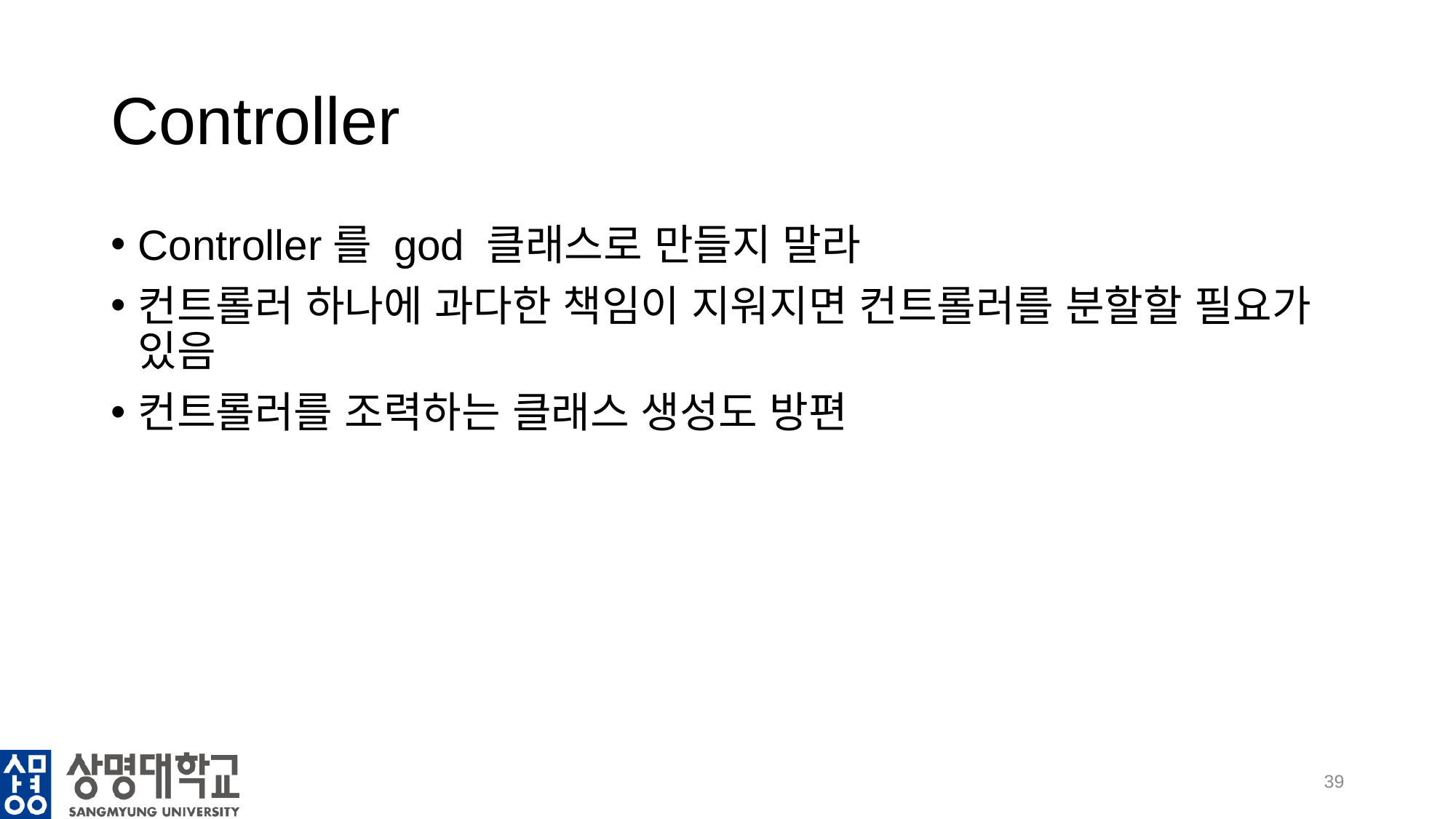

# Controller
Controller를 god 클래스로 만들지 말라
컨트롤러 하나에 과다한 책임이 지워지면 컨트롤러를 분할할 필요가 있음
컨트롤러를 조력하는 클래스 생성도 방편
39